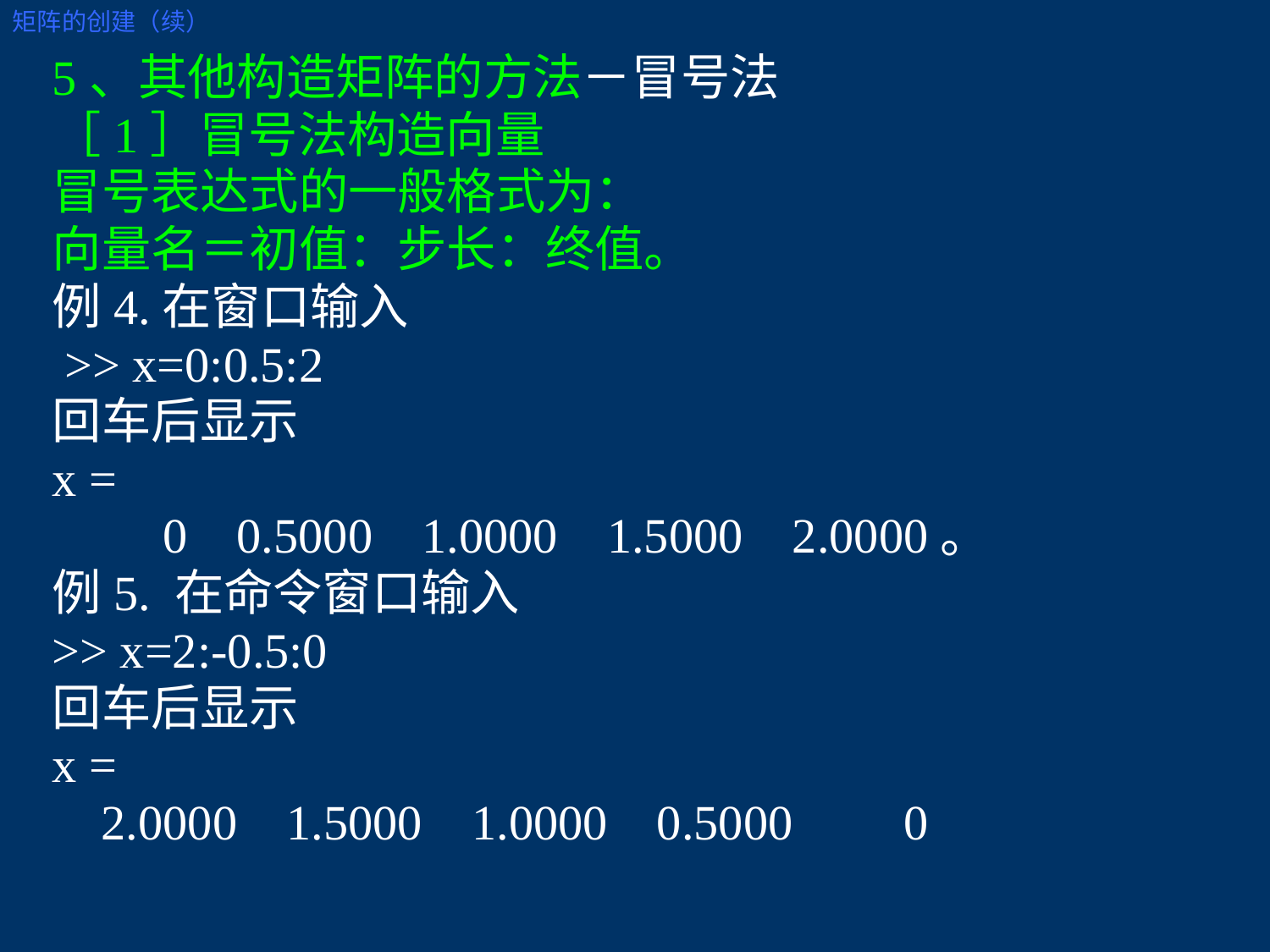

矩阵的创建（续）
5、其他构造矩阵的方法－冒号法
［1］冒号法构造向量
冒号表达式的一般格式为：
向量名＝初值：步长：终值。
例4.在窗口输入
 >> x=0:0.5:2
回车后显示
x =
         0    0.5000    1.0000    1.5000    2.0000。
例5. 在命令窗口输入
>> x=2:-0.5:0
回车后显示
x =
    2.0000    1.5000    1.0000    0.5000         0